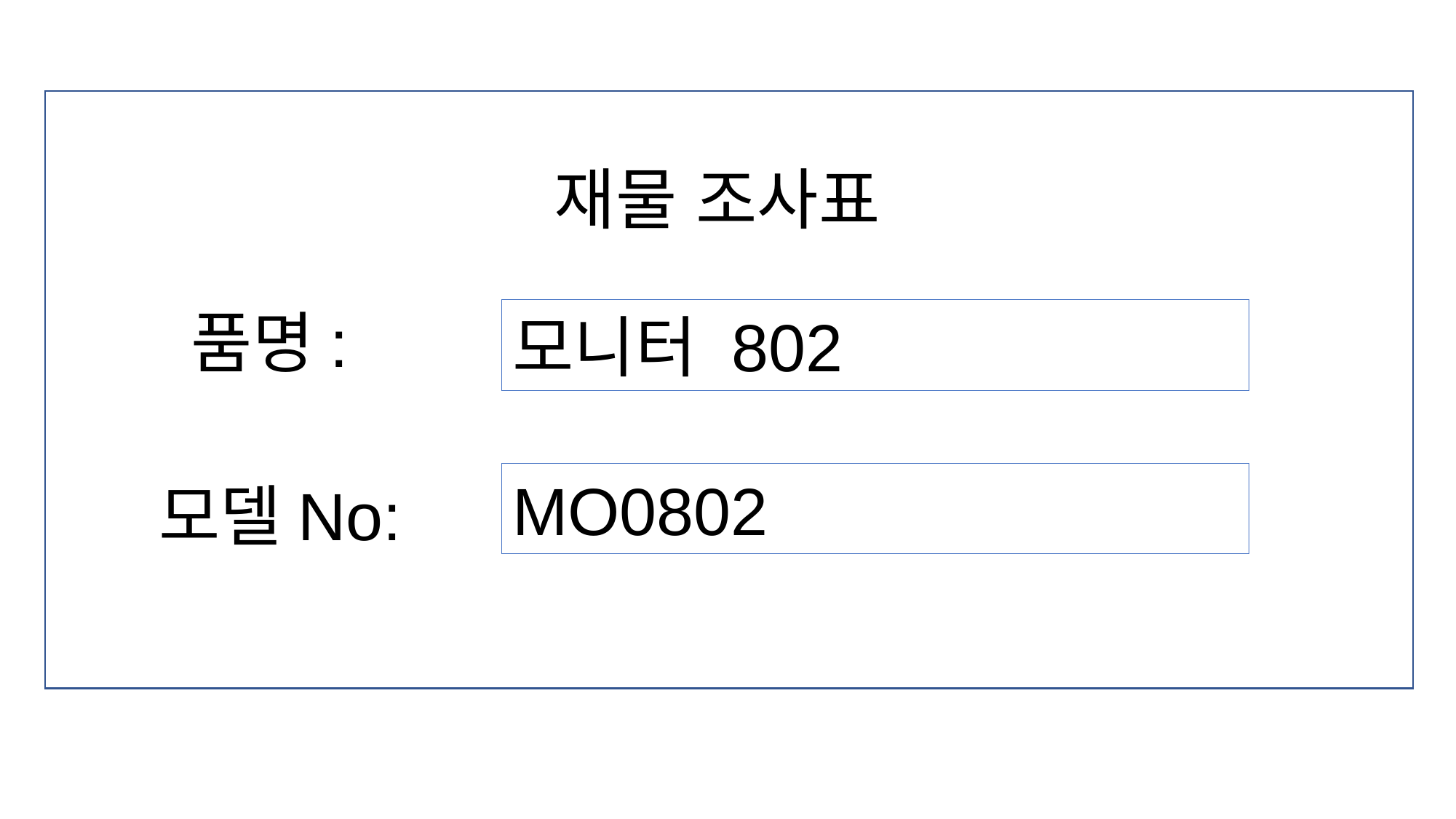

재물 조사표
품명:
모니터 802
MO0802
모델No: